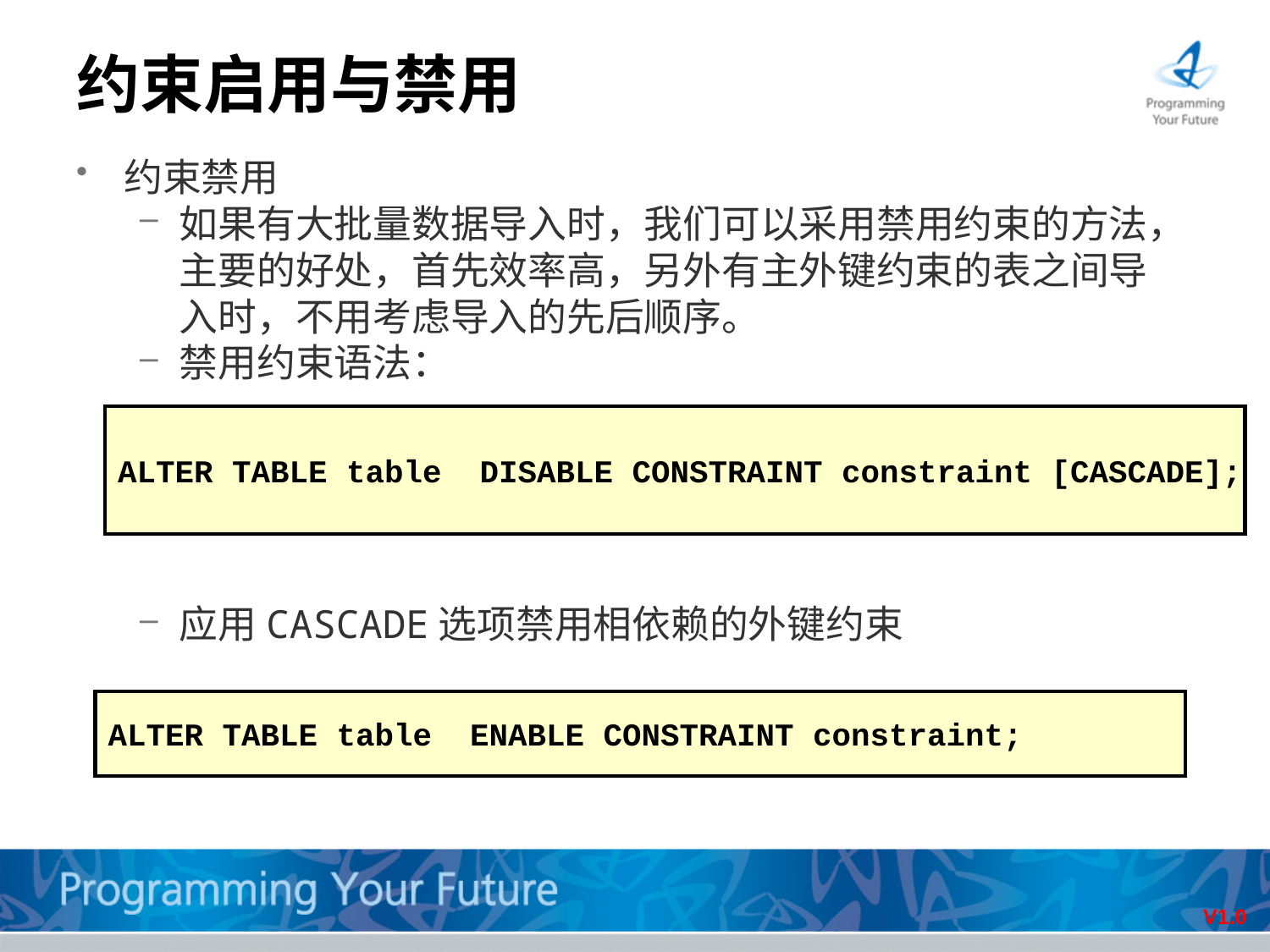

# 约束启用与禁用
约束禁用
如果有大批量数据导入时，我们可以采用禁用约束的方法，主要的好处，首先效率高，另外有主外键约束的表之间导入时，不用考虑导入的先后顺序。
禁用约束语法：

应用CASCADE选项禁用相依赖的外键约束

启用约束语法：
ALTER TABLE table  DISABLE CONSTRAINT constraint [CASCADE];
ALTER TABLE table  ENABLE CONSTRAINT constraint;